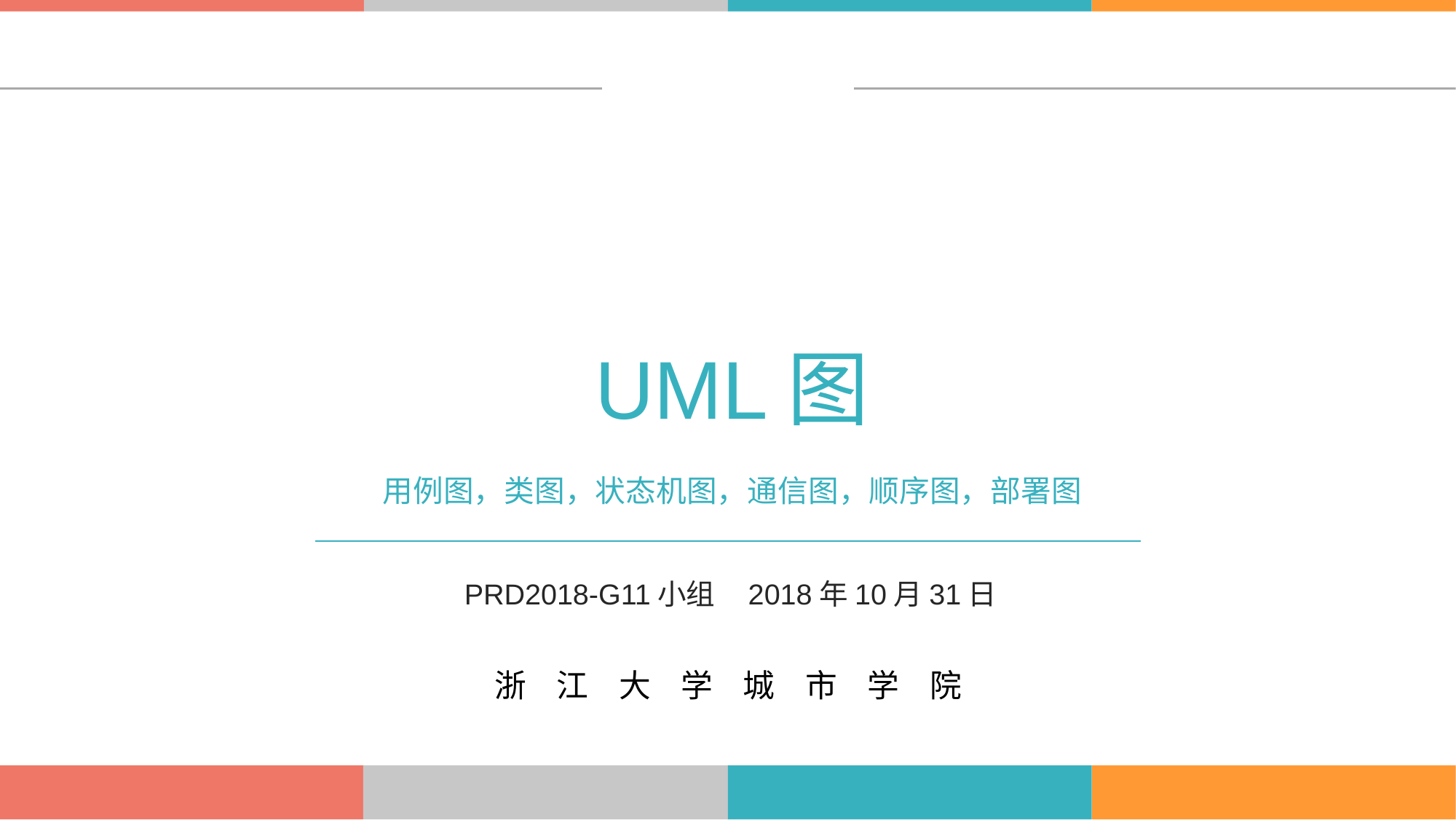

UML图
用例图，类图，状态机图，通信图，顺序图，部署图
PRD2018-G11小组
2018年10月31日
浙江大学城市学院